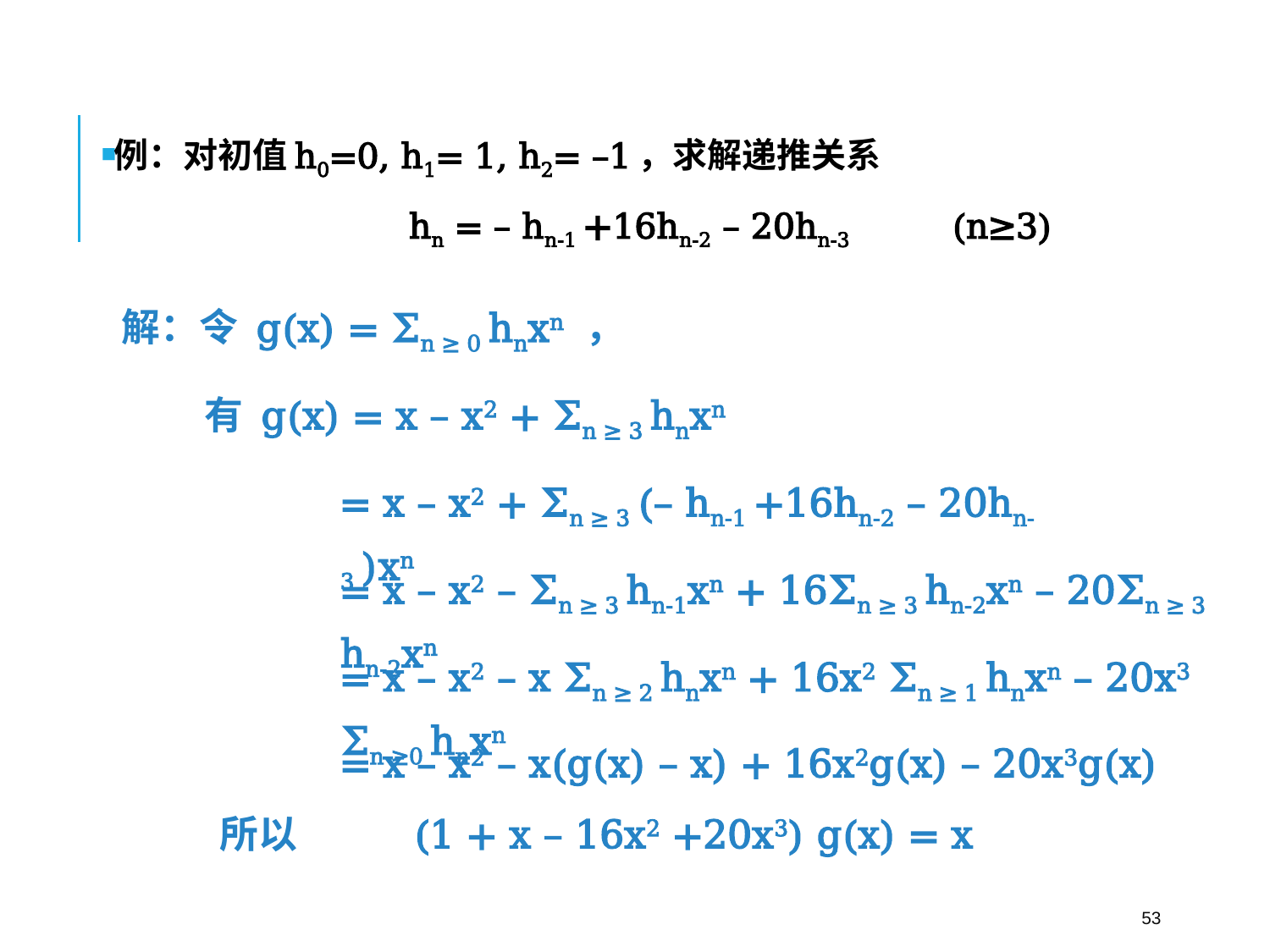

例：对初值h0=0, h1= 1, h2= –1，求解递推关系
                                     hn = – hn-1 +16hn-2 – 20hn-3                (n≥3)

解：令 g(x) = Σn ≥ 0 hnxn ，
有 g(x) = x – x2 + Σn ≥ 3 hnxn
= x – x2 + Σn ≥ 3 (– hn-1 +16hn-2 – 20hn-3 )xn
= x – x2 – Σn ≥ 3 hn-1xn + 16Σn ≥ 3 hn-2xn – 20Σn ≥ 3 hn-2xn

= x – x2 – x Σn ≥ 2 hnxn + 16x2 Σn ≥ 1 hnxn – 20x3 Σn ≥0 hnxn
= x – x2 – x(g(x) – x) + 16x2g(x) – 20x3g(x)
所以            (1 + x – 16x2 +20x3) g(x) = x
53